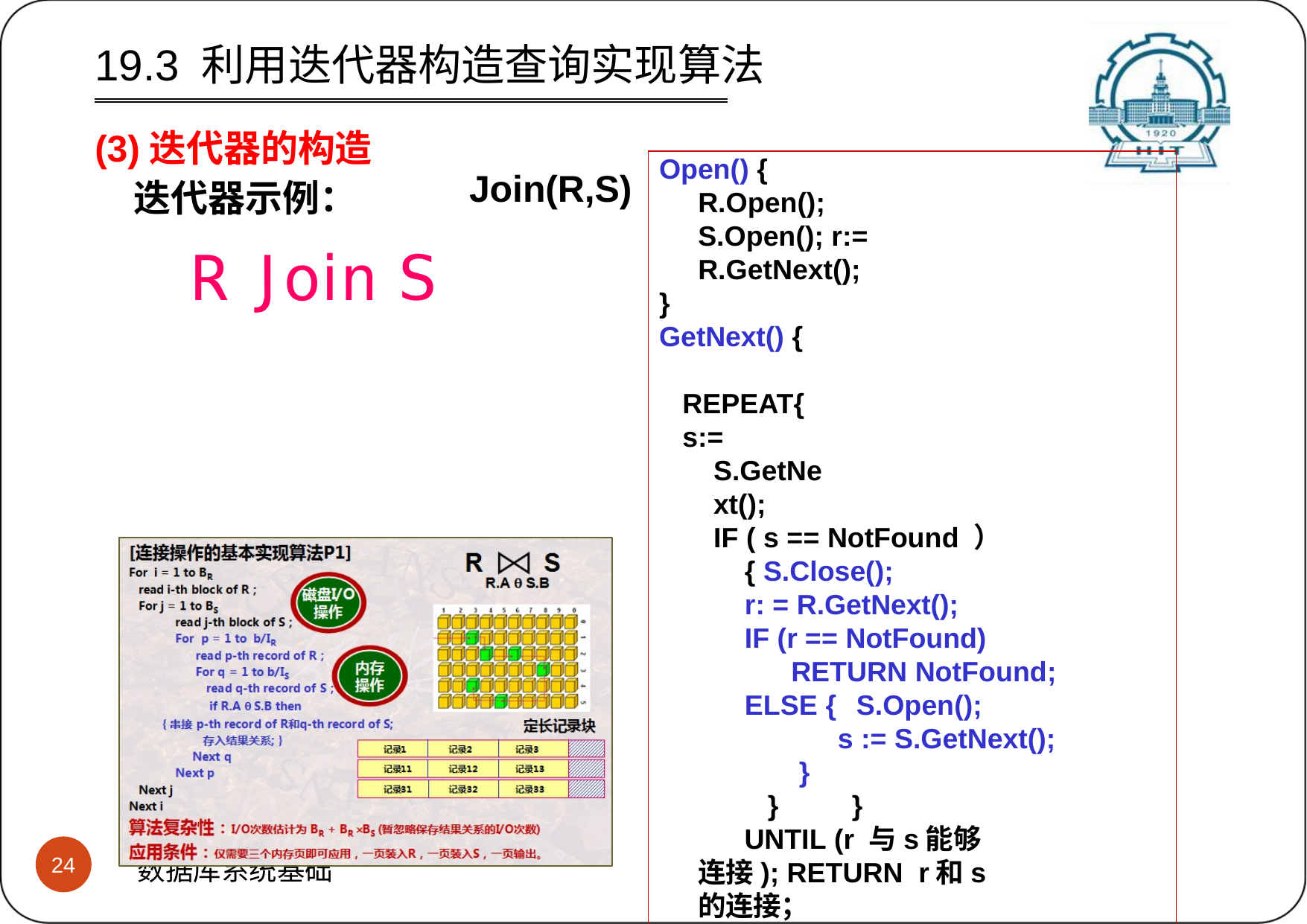

19.3 利用迭代器构造查询实现算法
(3)迭代器的构造

Open() {
R.Open();	S.Open(); r:= R.GetNext();
}
GetNext() {
REPEAT{
s:= S.GetNext();
IF ( s == NotFound ）{ S.Close();
r: = R.GetNext(); IF (r == NotFound)
RETURN NotFound; ELSE {	S.Open();
s := S.GetNext();  }
}	}
UNTIL (r 与s能够连接); RETURN  r和s的连接；
}
Close() {
R.Close();	S.Close();
}
Join(R,S)
迭代器示例：
R Join S